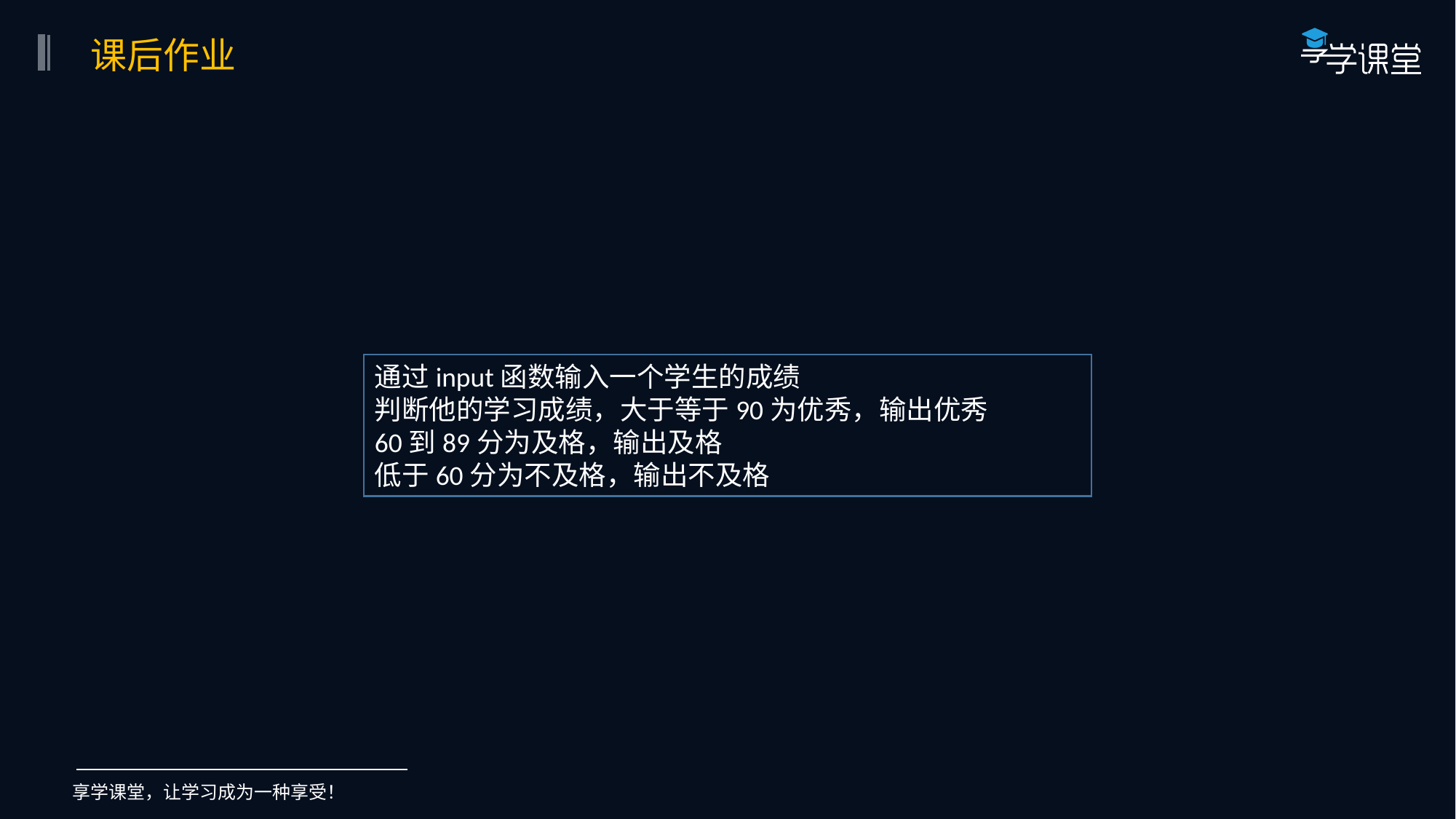

课后作业
通过input函数输入一个学生的成绩
判断他的学习成绩，大于等于90为优秀，输出优秀
60到89分为及格，输出及格
低于60分为不及格，输出不及格